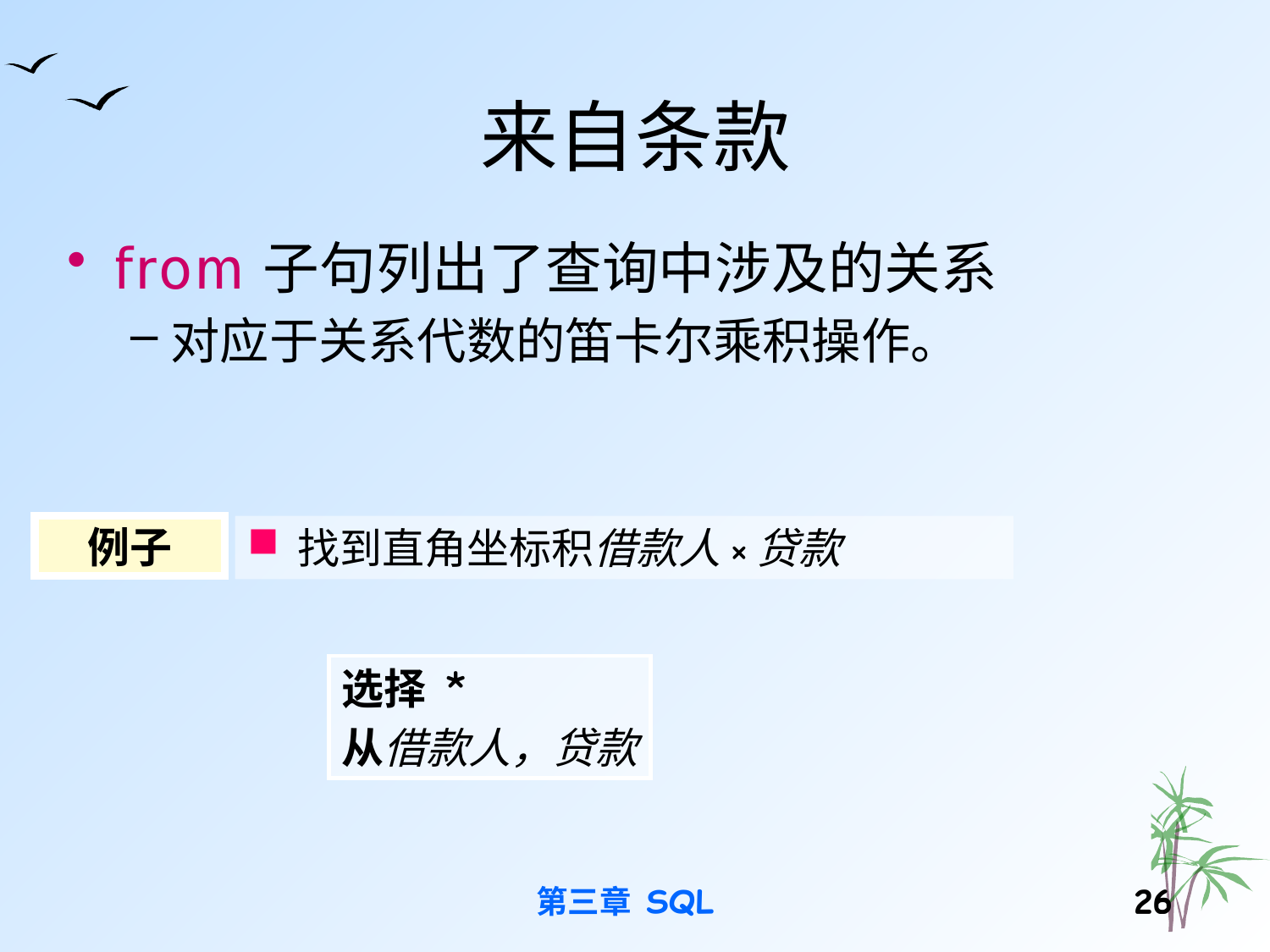

# 来自条款
from子句列出了查询中涉及的关系
对应于关系代数的笛卡尔乘积操作。

例子
找到直角坐标积借款人×贷款
选择 *
从借款人，贷款
第三章 SQL
26